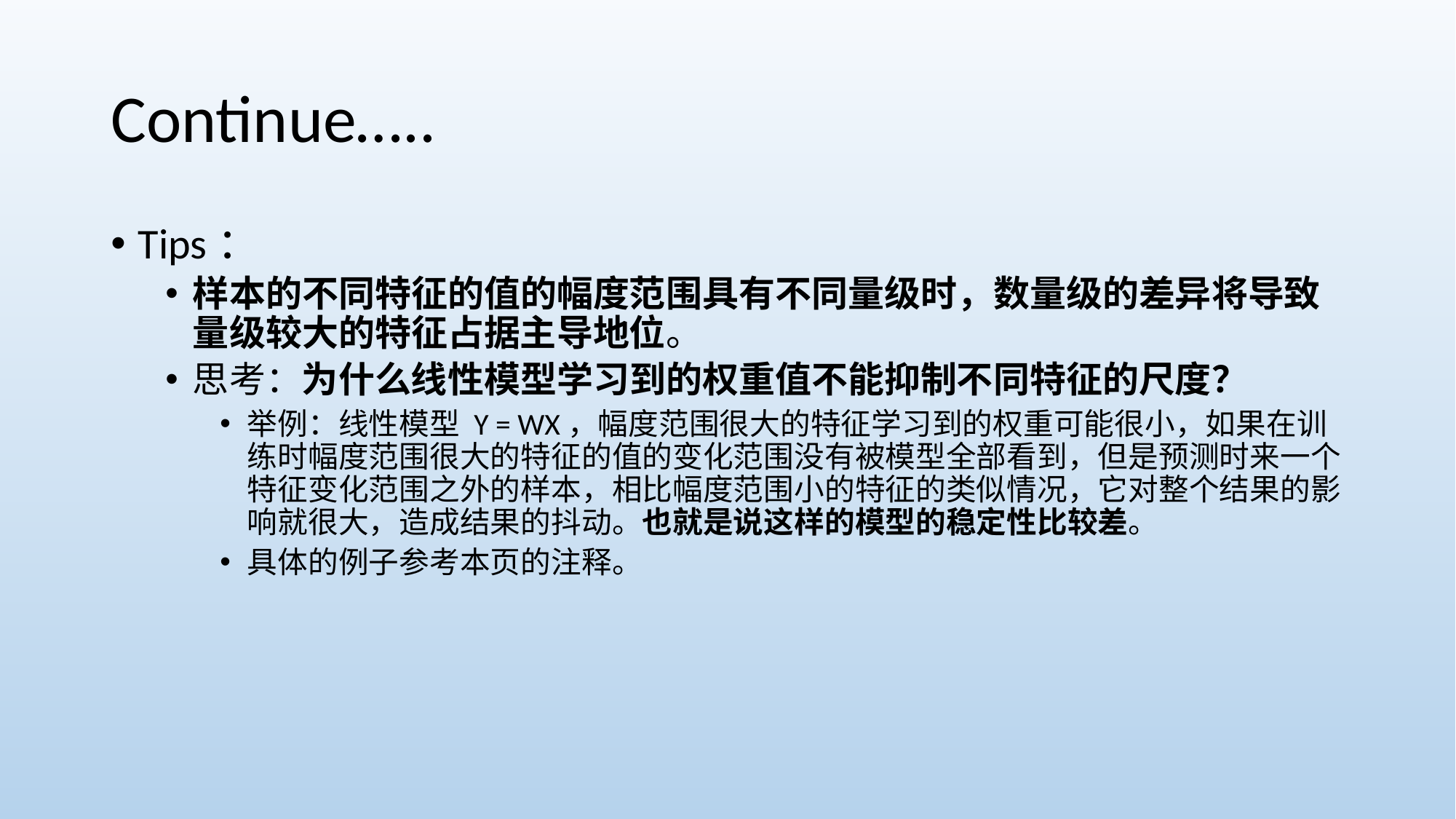

# Continue…..
Tips：
样本的不同特征的值的幅度范围具有不同量级时，数量级的差异将导致量级较大的特征占据主导地位。
思考：为什么线性模型学习到的权重值不能抑制不同特征的尺度？
举例：线性模型 Y = WX，幅度范围很大的特征学习到的权重可能很小，如果在训练时幅度范围很大的特征的值的变化范围没有被模型全部看到，但是预测时来一个特征变化范围之外的样本，相比幅度范围小的特征的类似情况，它对整个结果的影响就很大，造成结果的抖动。也就是说这样的模型的稳定性比较差。
具体的例子参考本页的注释。